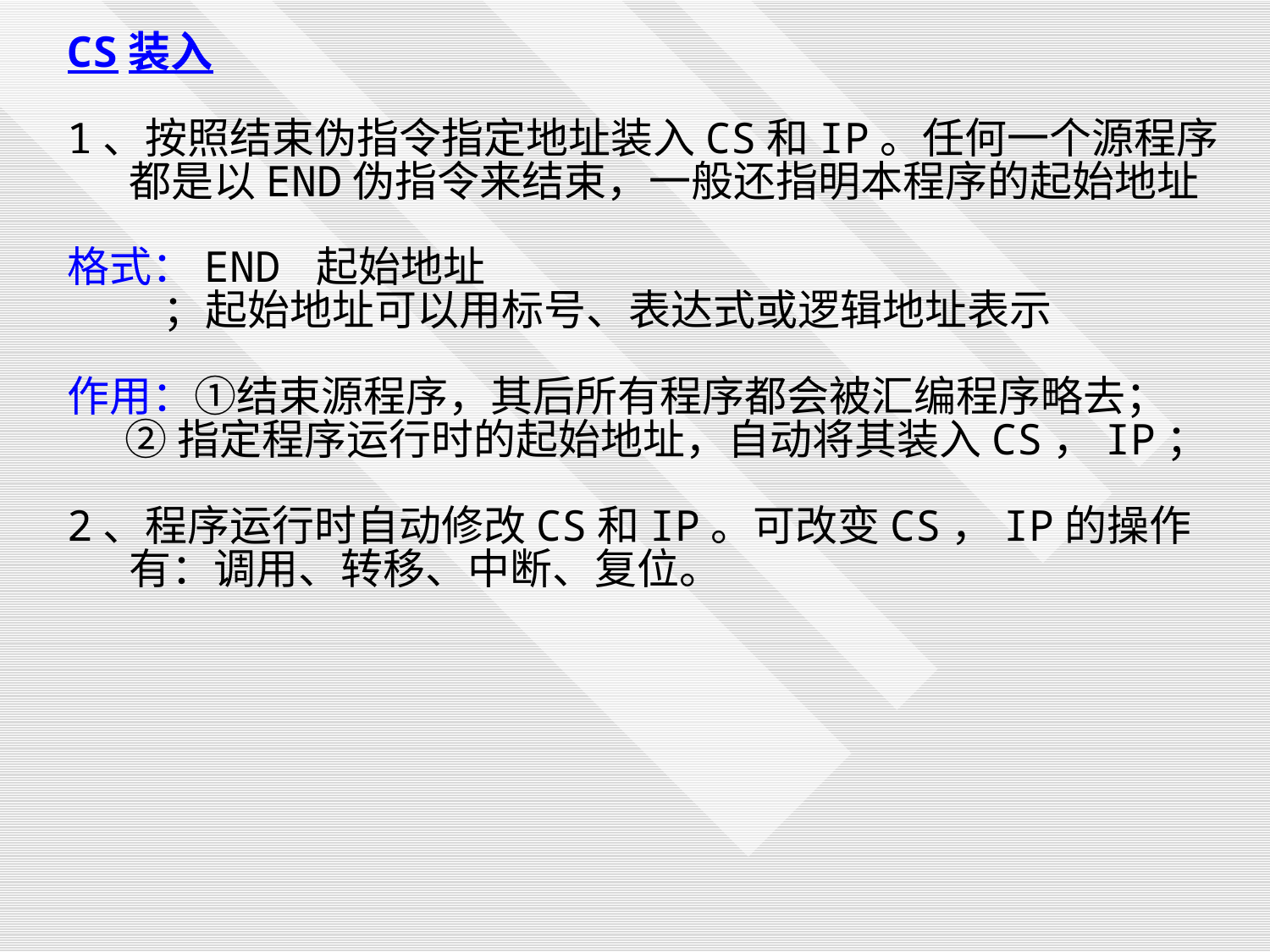

CS装入

1、按照结束伪指令指定地址装入CS和IP。任何一个源程序都是以END伪指令来结束，一般还指明本程序的起始地址

格式：END 起始地址
         ；起始地址可以用标号、表达式或逻辑地址表示

作用：①结束源程序，其后所有程序都会被汇编程序略去；
      ②指定程序运行时的起始地址，自动将其装入CS，IP；

2、程序运行时自动修改CS和IP。可改变CS，IP的操作有：调用、转移、中断、复位。